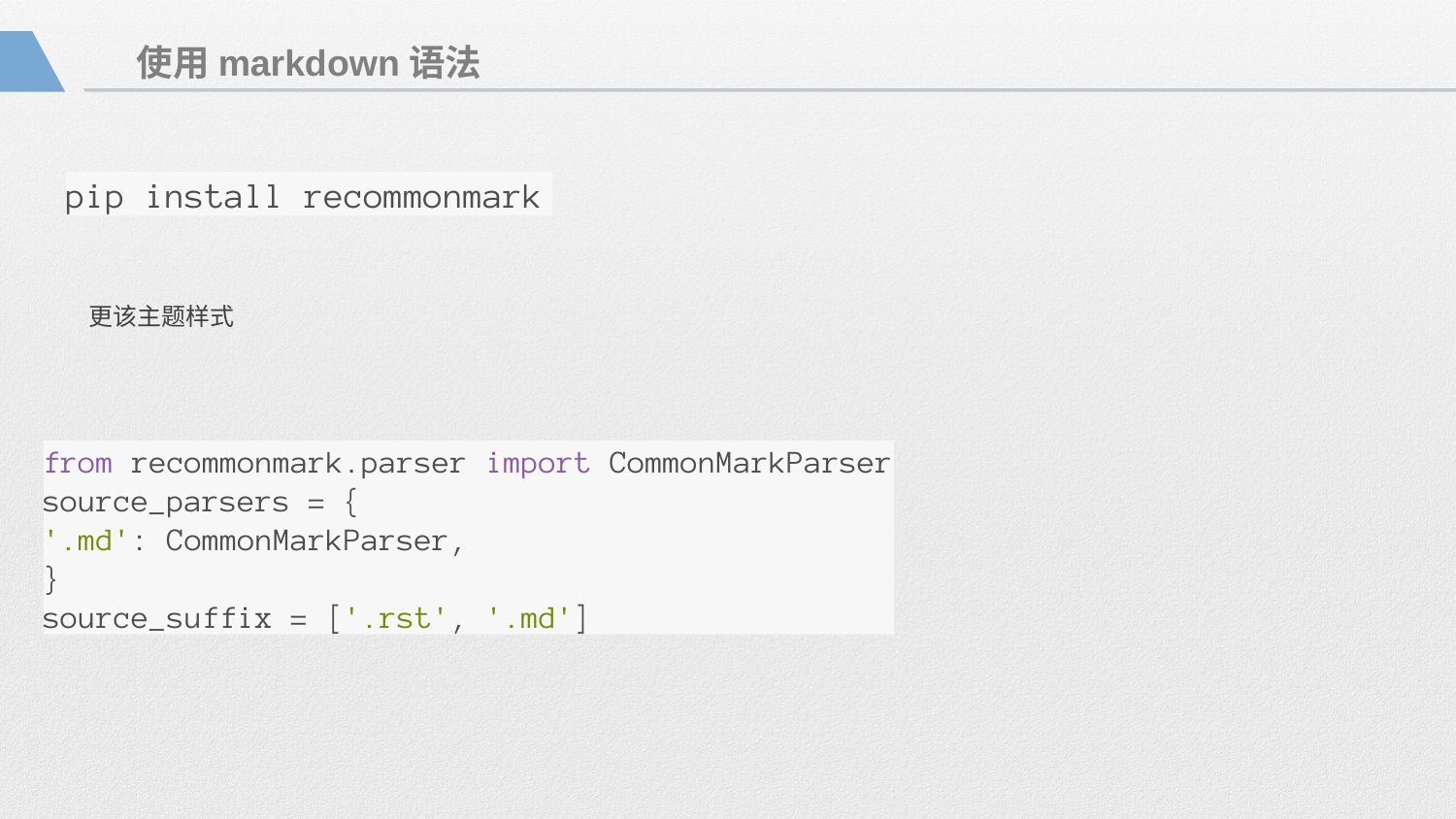

使用markdown语法
pip install recommonmark
更该主题样式
from recommonmark.parser import CommonMarkParser
source_parsers = {
'.md': CommonMarkParser,
}
source_suffix = ['.rst', '.md']